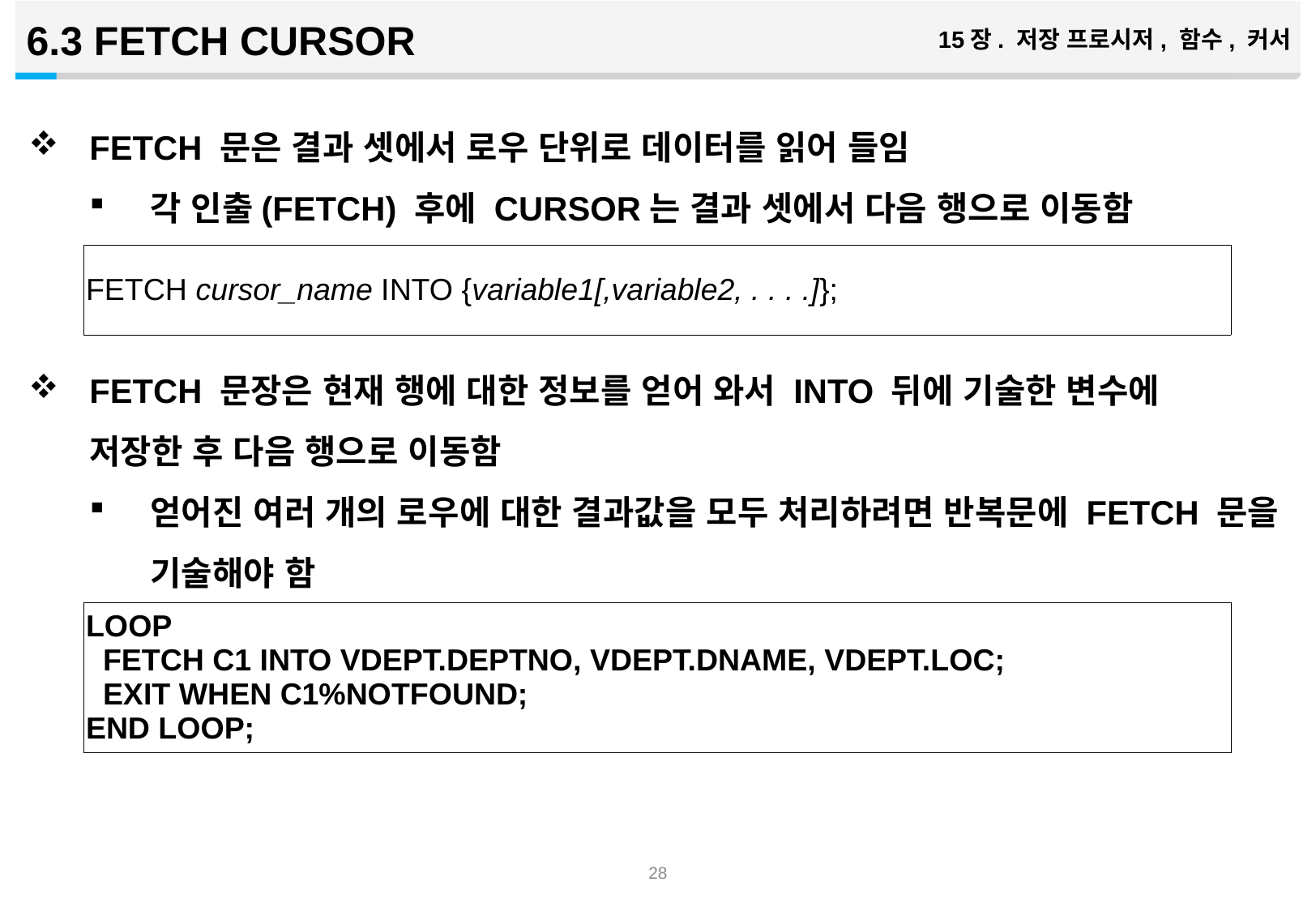

6.3 FETCH CURSOR
15장. 저장 프로시저, 함수, 커서
FETCH 문은 결과 셋에서 로우 단위로 데이터를 읽어 들임
각 인출(FETCH) 후에 CURSOR는 결과 셋에서 다음 행으로 이동함

FETCH 문장은 현재 행에 대한 정보를 얻어 와서 INTO 뒤에 기술한 변수에    저장한 후 다음 행으로 이동함
얻어진 여러 개의 로우에 대한 결과값을 모두 처리하려면 반복문에 FETCH 문을 기술해야 함
| FETCH cursor\_name INTO {variable1[,variable2, . . . .]}; |
| --- |
| LOOP FETCH C1 INTO VDEPT.DEPTNO, VDEPT.DNAME, VDEPT.LOC; EXIT WHEN C1%NOTFOUND; END LOOP; |
| --- |
28